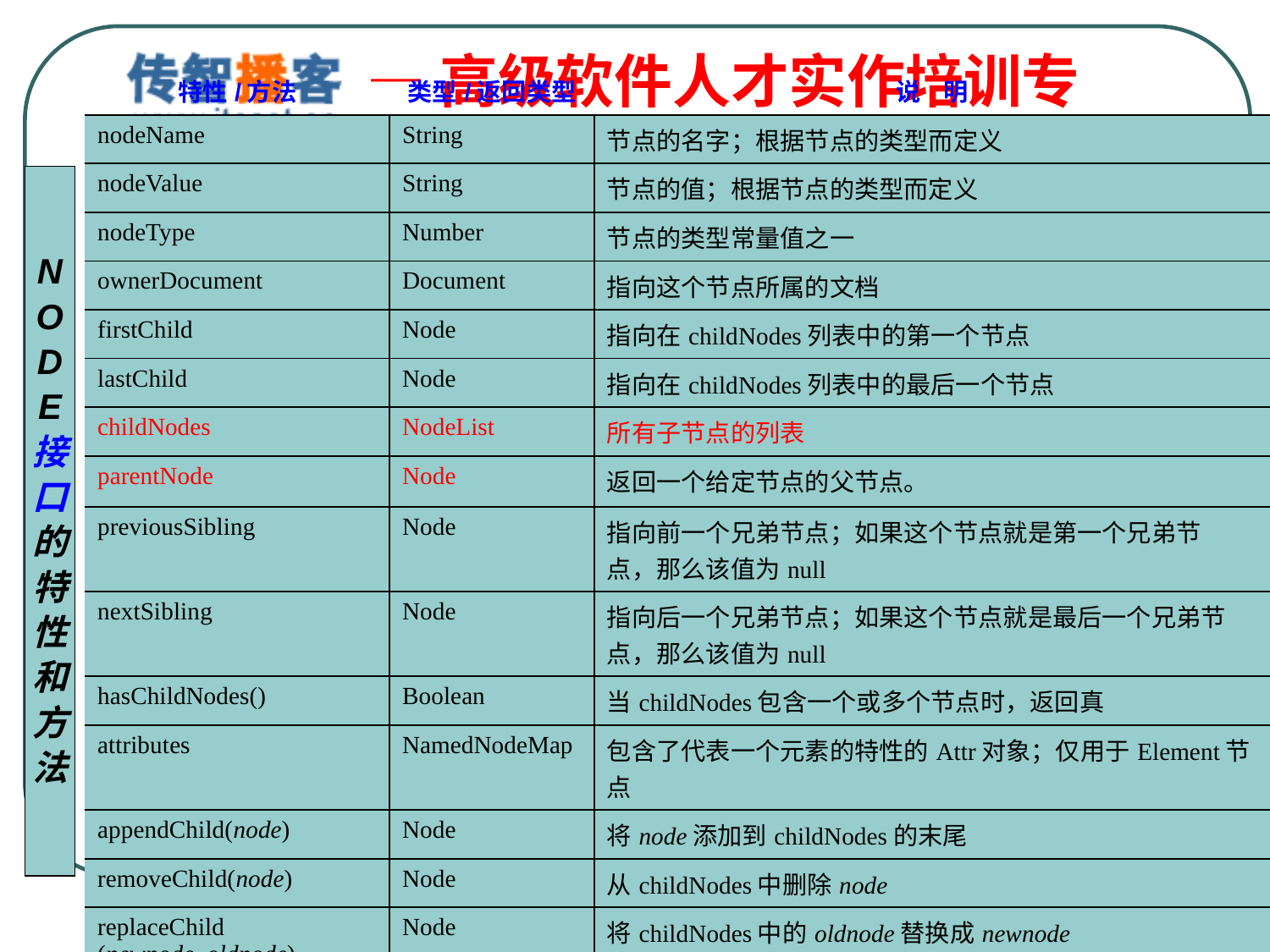

| 特性/方法 | 类型/返回类型 | 说    明 |
| --- | --- | --- |
| nodeName | String | 节点的名字；根据节点的类型而定义 |
| nodeValue | String | 节点的值；根据节点的类型而定义 |
| nodeType | Number | 节点的类型常量值之一 |
| ownerDocument | Document | 指向这个节点所属的文档 |
| firstChild | Node | 指向在childNodes列表中的第一个节点 |
| lastChild | Node | 指向在childNodes列表中的最后一个节点 |
| childNodes | NodeList | 所有子节点的列表 |
| parentNode | Node | 返回一个给定节点的父节点。 |
| previousSibling | Node | 指向前一个兄弟节点；如果这个节点就是第一个兄弟节 点，那么该值为null |
| nextSibling | Node | 指向后一个兄弟节点；如果这个节点就是最后一个兄弟节 点，那么该值为null |
| hasChildNodes() | Boolean | 当childNodes包含一个或多个节点时，返回真 |
| attributes | NamedNodeMap | 包含了代表一个元素的特性的Attr对象；仅用于Element节点 |
| appendChild(node) | Node | 将node添加到childNodes的末尾 |
| removeChild(node) | Node | 从childNodes中删除node |
| replaceChild (newnode, oldnode) | Node | 将childNodes中的oldnode替换成newnode |
| insertBefore (newnode, refnode) | Node | 在childNodes中的refnode之前插入newnode |
N
O
D
E
接
口
的
特
性
和
方
法
北京传智播客教育 www.itcast.cn